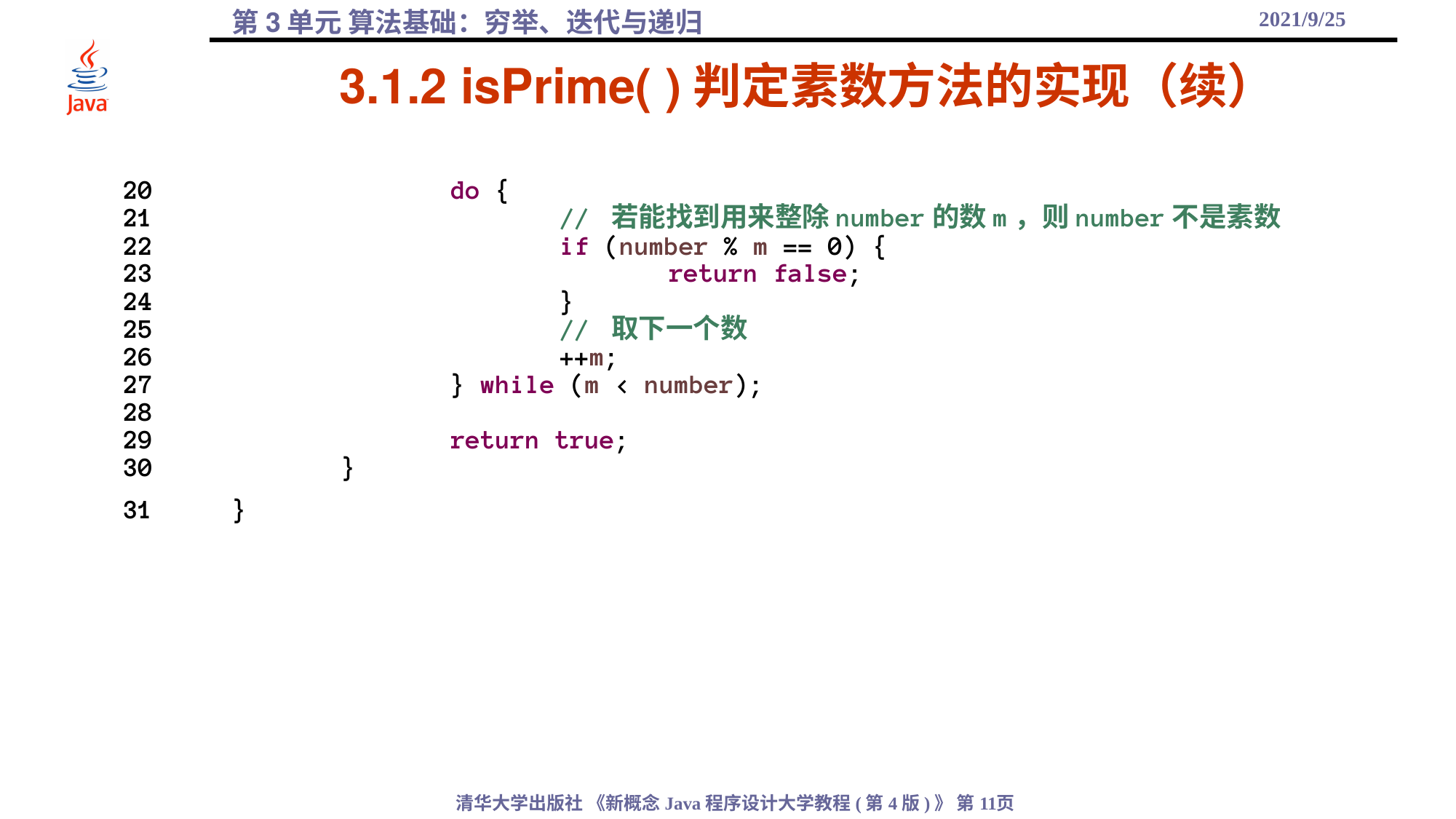

2021/9/25
# 3.1.2 isPrime( )判定素数方法的实现（续）

20			do {
21				// 若能找到用来整除number的数m，则number不是素数
22				if (number % m == 0) {
23					return false;
24				}
25				// 取下一个数
26				++m;
27			} while (m < number);
28
29			return true;
30		}
31	}